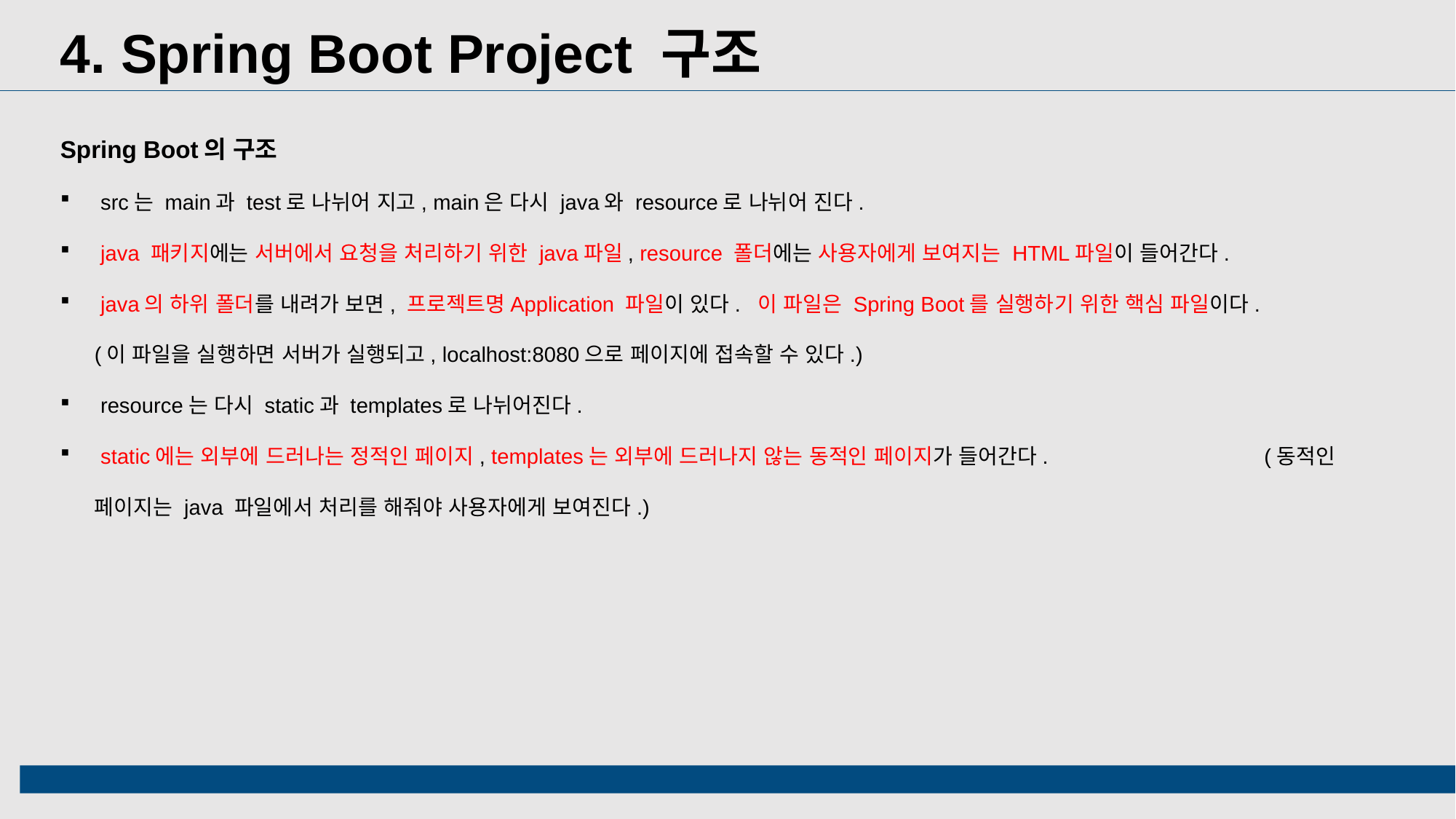

4. Spring Boot Project 구조
Spring Boot의 구조
 src는 main과 test로 나뉘어 지고, main은 다시 java와 resource로 나뉘어 진다.
 java 패키지에는 서버에서 요청을 처리하기 위한 java파일, resource 폴더에는 사용자에게 보여지는 HTML파일이 들어간다.
 java의 하위 폴더를 내려가 보면, 프로젝트명Application 파일이 있다.  이 파일은 Spring Boot를 실행하기 위한 핵심 파일이다.         (이 파일을 실행하면 서버가 실행되고, localhost:8080으로 페이지에 접속할 수 있다.)
 resource는 다시 static과 templates로 나뉘어진다.
 static에는 외부에 드러나는 정적인 페이지, templates는 외부에 드러나지 않는 동적인 페이지가 들어간다.                                    (동적인 페이지는 java 파일에서 처리를 해줘야 사용자에게 보여진다.)